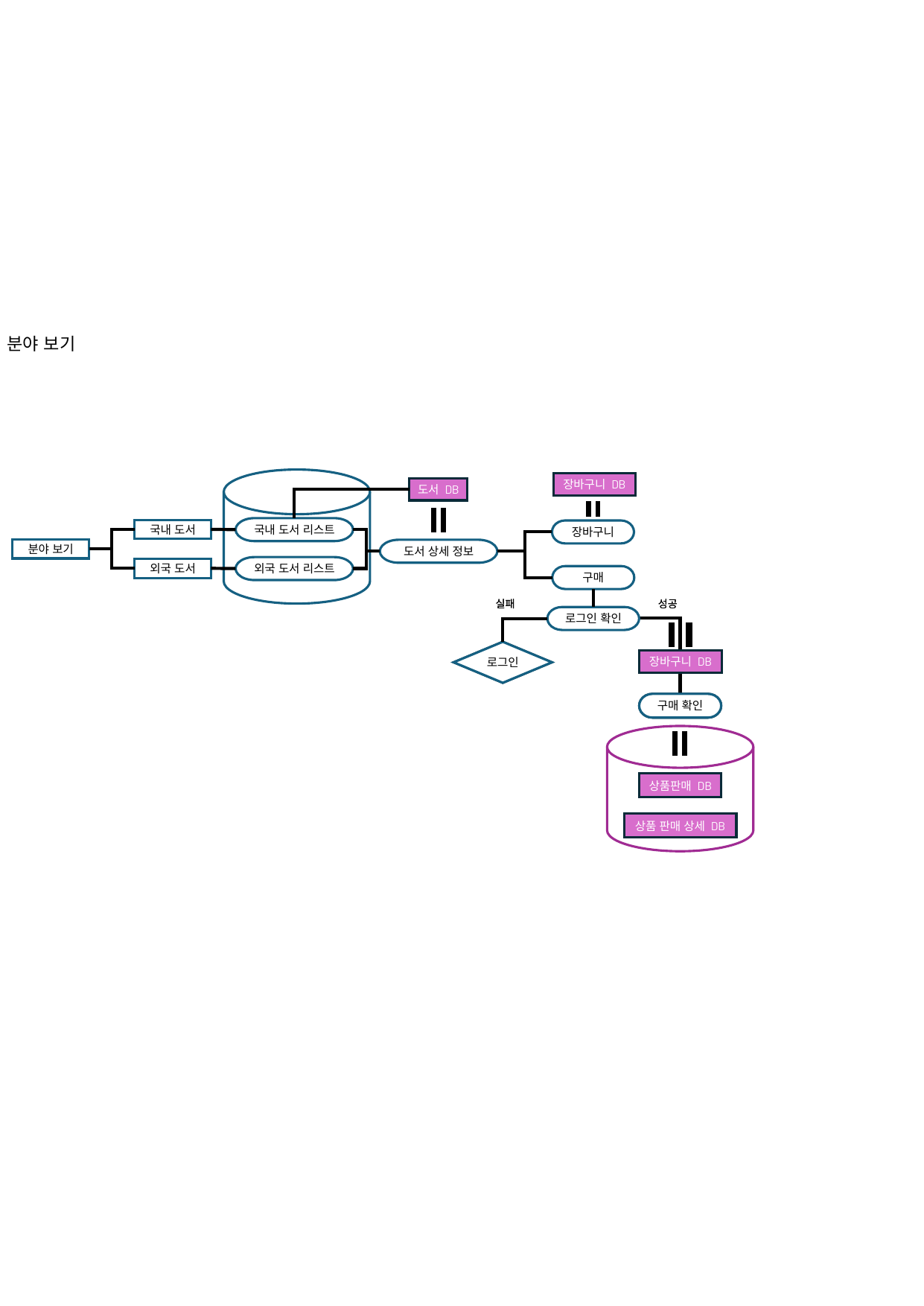

분야 보기

장바구니 DB
도서 DB

국내 도서 리스트
국내 도서
국내 도서
장바구니
분야 보기
분야 보기
도서 상세 정보
외국 도서 리스트
외국 도서
외국 도서
구매
실패
실패
성공
성공
로그인 확인

로그인
로그인
장바구니 DB
장바구니 DB
구매 확인
구매 확인

상품판매 DB
상품 판매 상세 DB